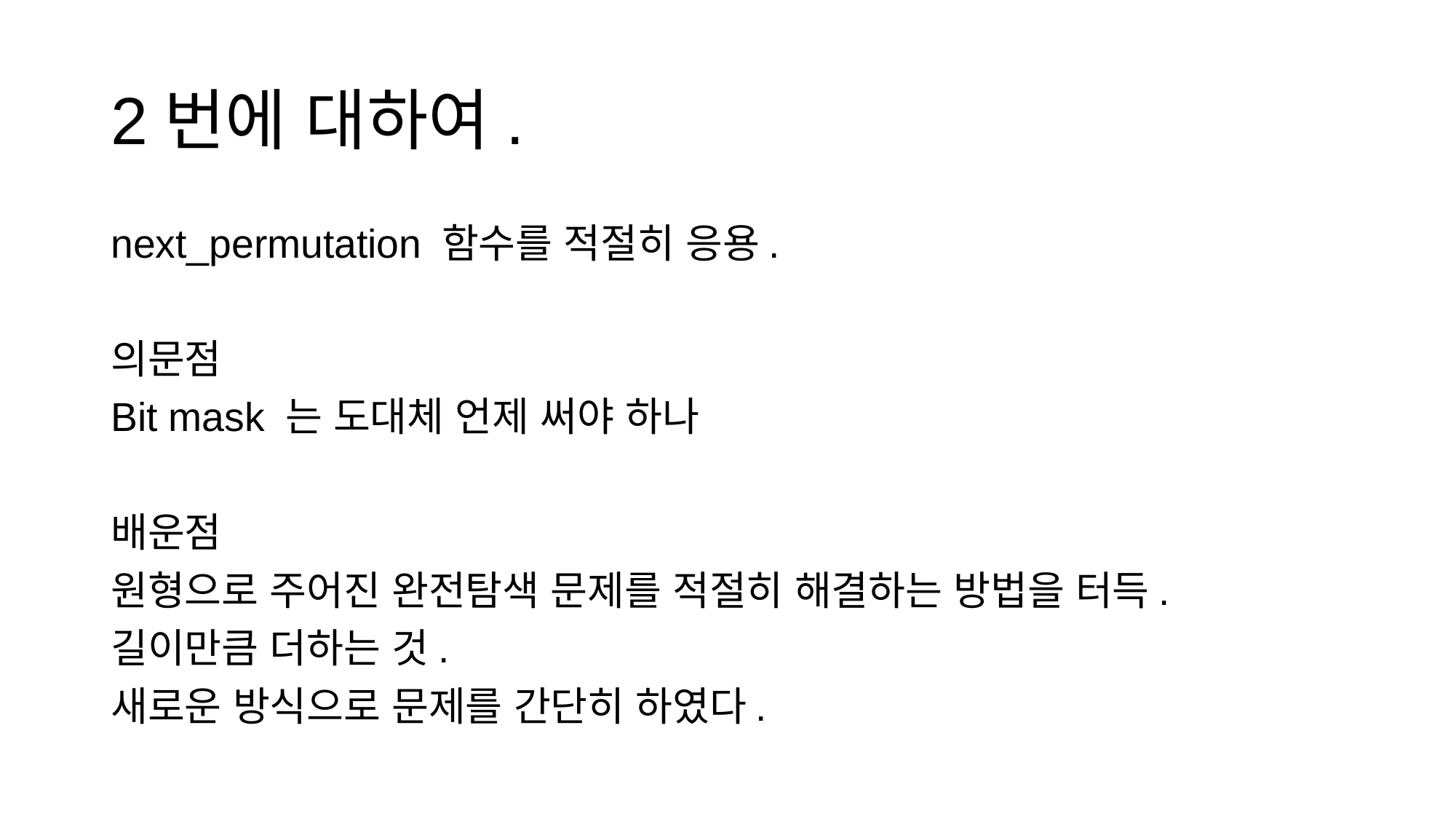

# 2번에 대하여.
next_permutation 함수를 적절히 응용.

의문점
Bit mask 는 도대체 언제 써야 하나

배운점
원형으로 주어진 완전탐색 문제를 적절히 해결하는 방법을 터득.
길이만큼 더하는 것.
새로운 방식으로 문제를 간단히 하였다.